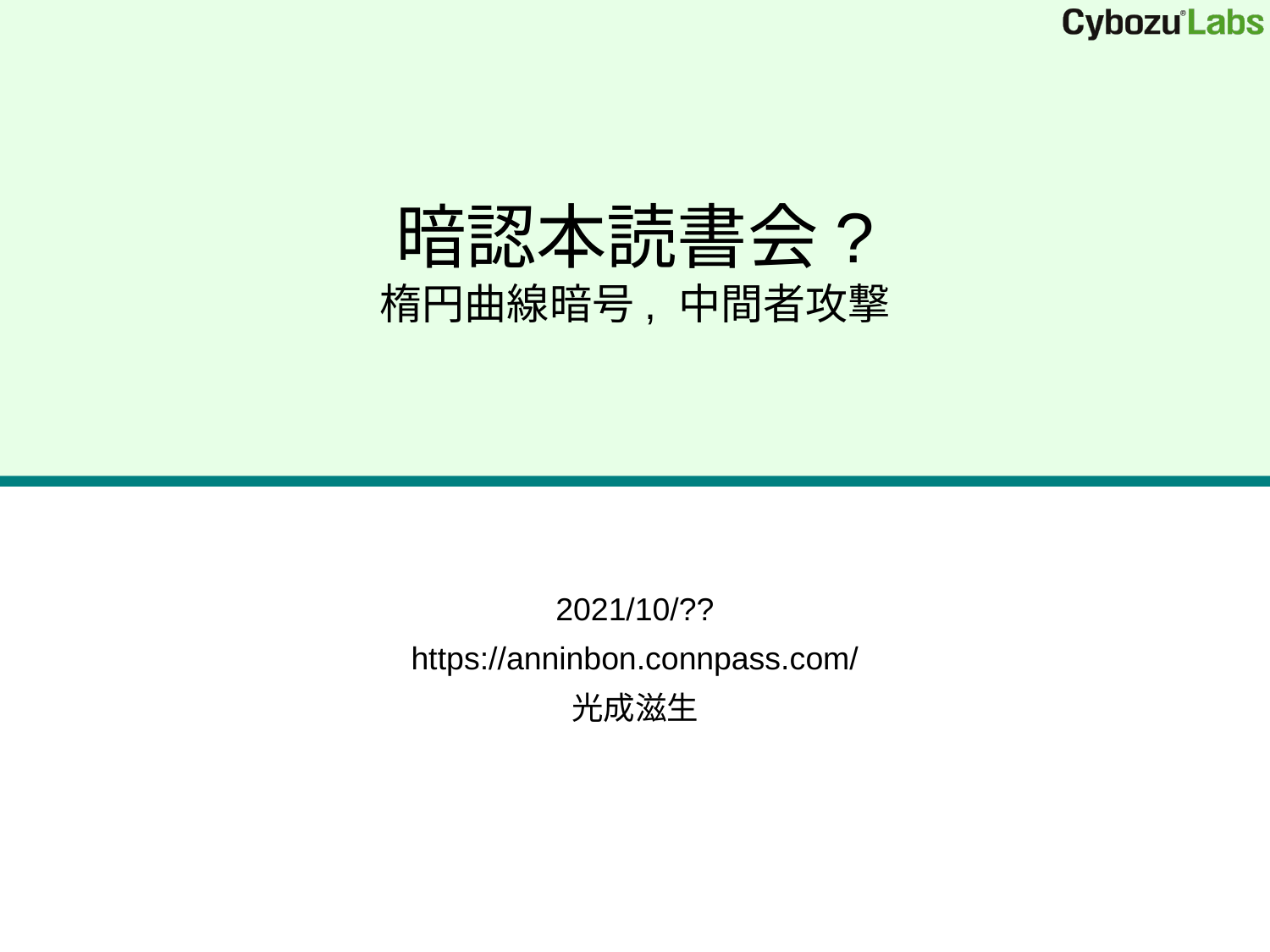

# 暗認本読書会? 楕円曲線暗号, 中間者攻撃
2021/10/??
https://anninbon.connpass.com/
光成滋生